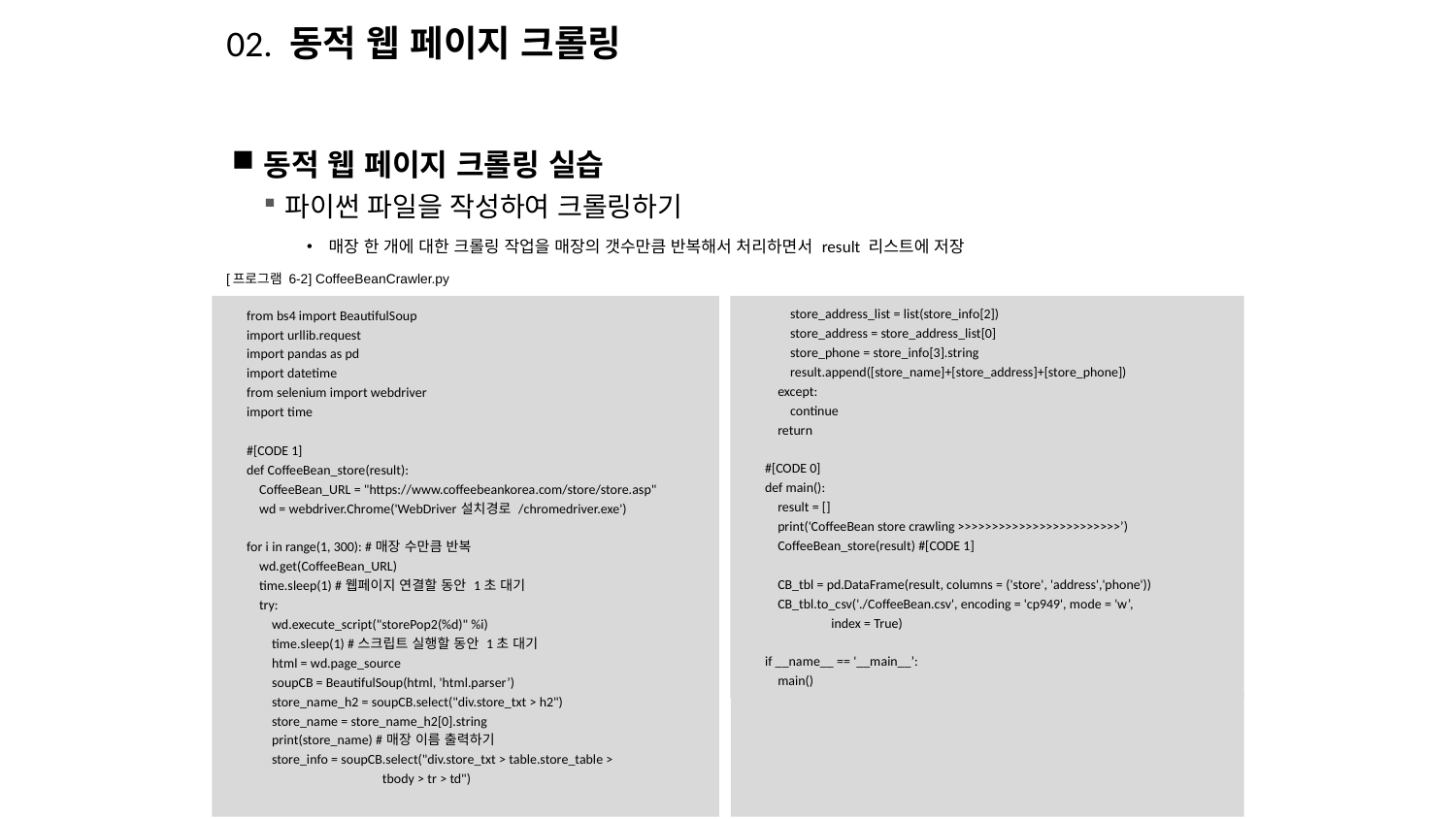

# 02. 동적 웹 페이지 크롤링
동적 웹 페이지 크롤링 실습
파이썬 파일을 작성하여 크롤링하기
매장 한 개에 대한 크롤링 작업을 매장의 갯수만큼 반복해서 처리하면서 result 리스트에 저장

[프로그램 6-2] CoffeeBeanCrawler.py
from bs4 import BeautifulSoup
import urllib.request
import pandas as pd
import datetime
from selenium import webdriver
import time

#[CODE 1]
def CoffeeBean_store(result):
    CoffeeBean_URL = "https://www.coffeebeankorea.com/store/store.asp"
    wd = webdriver.Chrome('WebDriver설치경로 /chromedriver.exe')

for i in range(1, 300): #매장 수만큼 반복
    wd.get(CoffeeBean_URL)
    time.sleep(1) #웹페이지 연결할 동안 1초 대기
    try:
        wd.execute_script("storePop2(%d)" %i)
        time.sleep(1) #스크립트 실행할 동안 1초 대기
        html = wd.page_source
        soupCB = BeautifulSoup(html, 'html.parser’)
        store_name_h2 = soupCB.select("div.store_txt > h2")
        store_name = store_name_h2[0].string
        print(store_name) #매장 이름 출력하기
        store_info = soupCB.select("div.store_txt > table.store_table >
                                           tbody > tr > td")

        store_address_list = list(store_info[2])
        store_address = store_address_list[0]
        store_phone = store_info[3].string
        result.append([store_name]+[store_address]+[store_phone])
    except:
        continue
    return

#[CODE 0]
def main():
    result = []
    print('CoffeeBean store crawling >>>>>>>>>>>>>>>>>>>>>>>>’)
    CoffeeBean_store(result) #[CODE 1]

    CB_tbl = pd.DataFrame(result, columns = ('store', 'address','phone'))
    CB_tbl.to_csv('./CoffeeBean.csv', encoding = 'cp949', mode = 'w’,
                     index = True)

if __name__ == '__main__’:
    main()